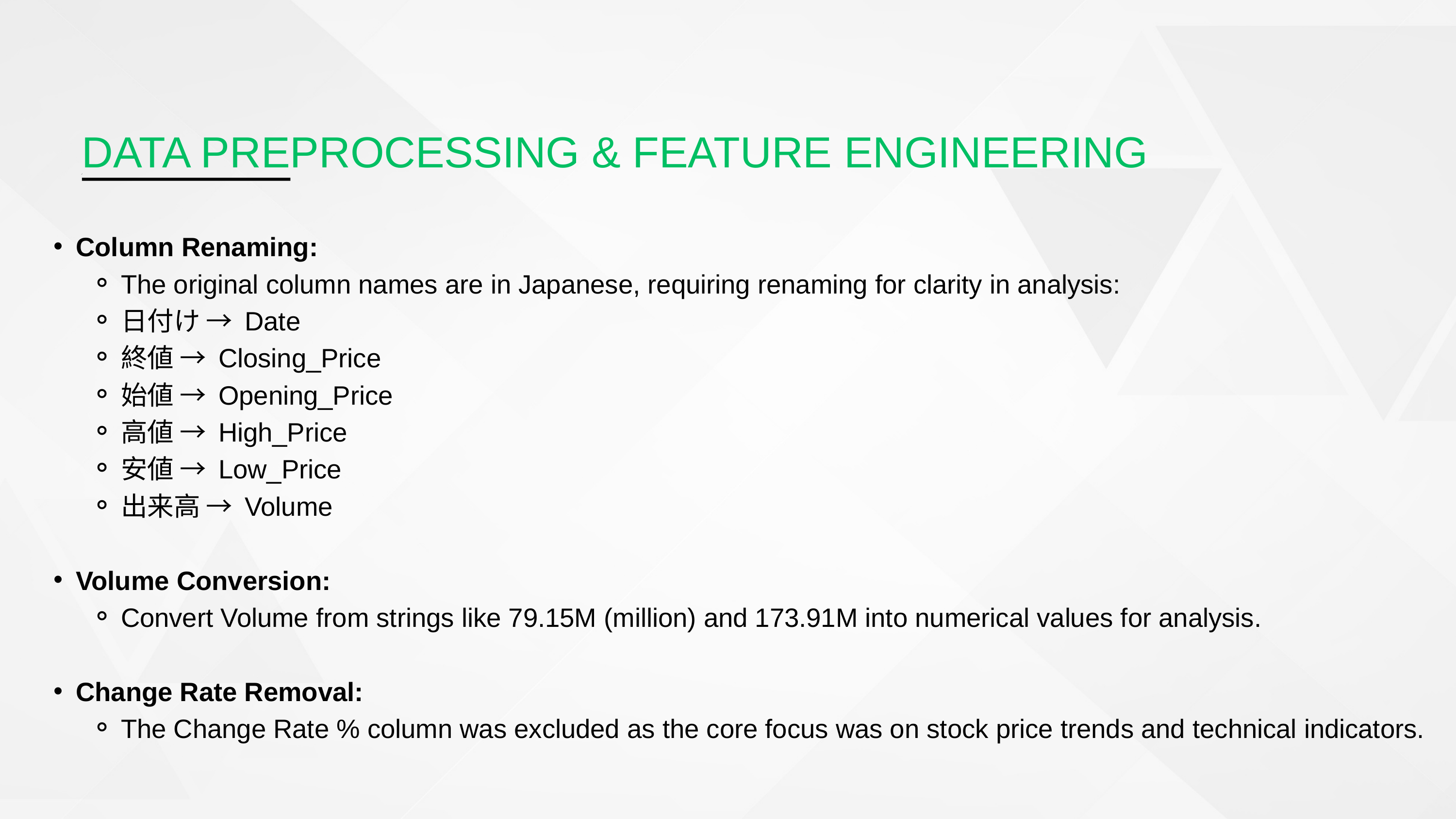

DATA PREPROCESSING & FEATURE ENGINEERING

Column Renaming:
The original column names are in Japanese, requiring renaming for clarity in analysis:
日付け → Date
終値 → Closing_Price
始値 → Opening_Price
高値 → High_Price
安値 → Low_Price
出来高 → Volume

Volume Conversion:
Convert Volume from strings like 79.15M (million) and 173.91M into numerical values for analysis.

Change Rate Removal:
The Change Rate % column was excluded as the core focus was on stock price trends and technical indicators.